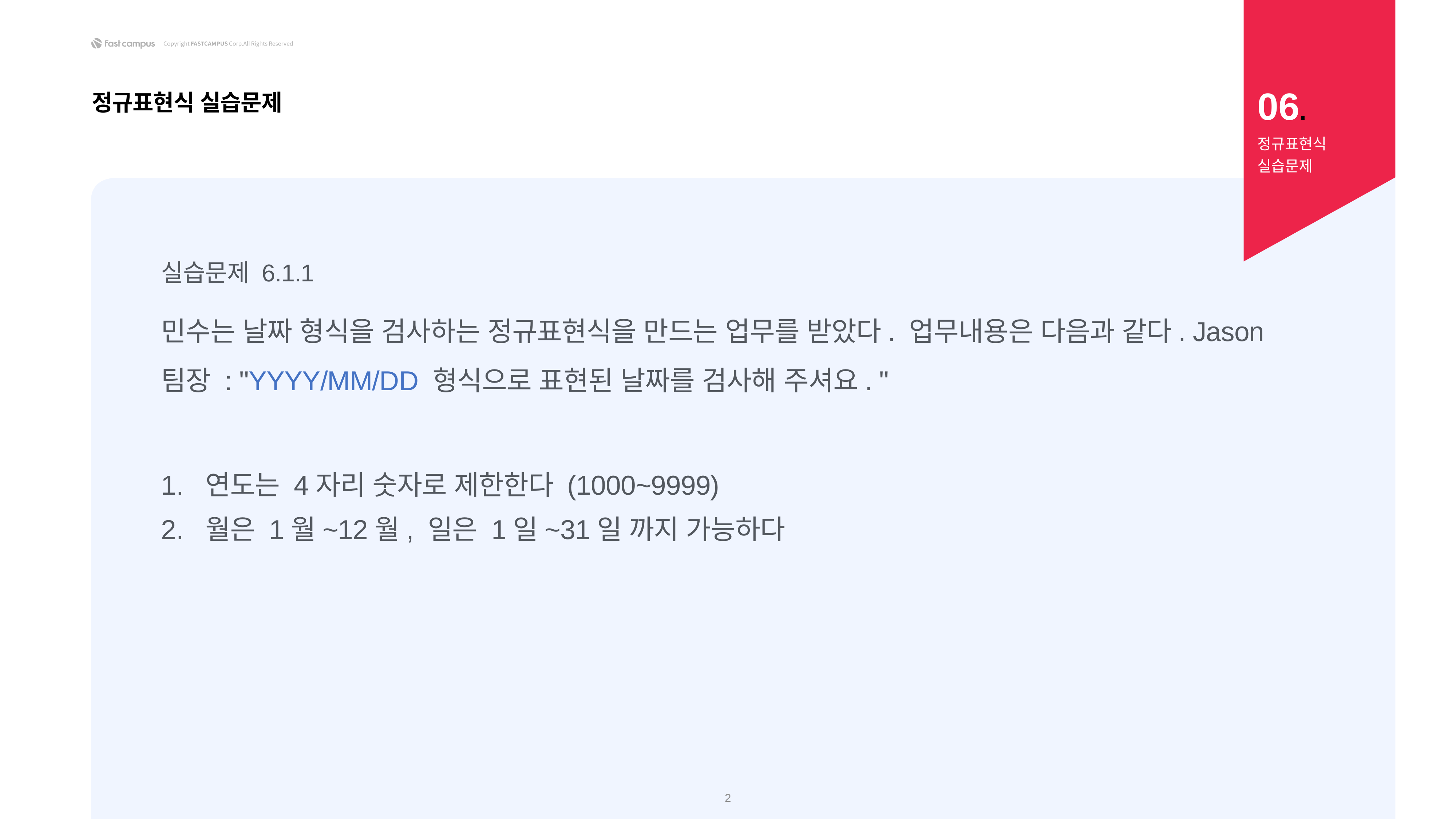

06.
정규표현식 실습문제
정규표현식
실습문제
실습문제 6.1.1
민수는 날짜 형식을 검사하는 정규표현식을 만드는 업무를 받았다. 업무내용은 다음과 같다. Jason 팀장 : "YYYY/MM/DD 형식으로 표현된 날짜를 검사해 주셔요. "

연도는 4자리 숫자로 제한한다 (1000~9999)
월은 1월~12월, 일은 1일~31일 까지 가능하다
2